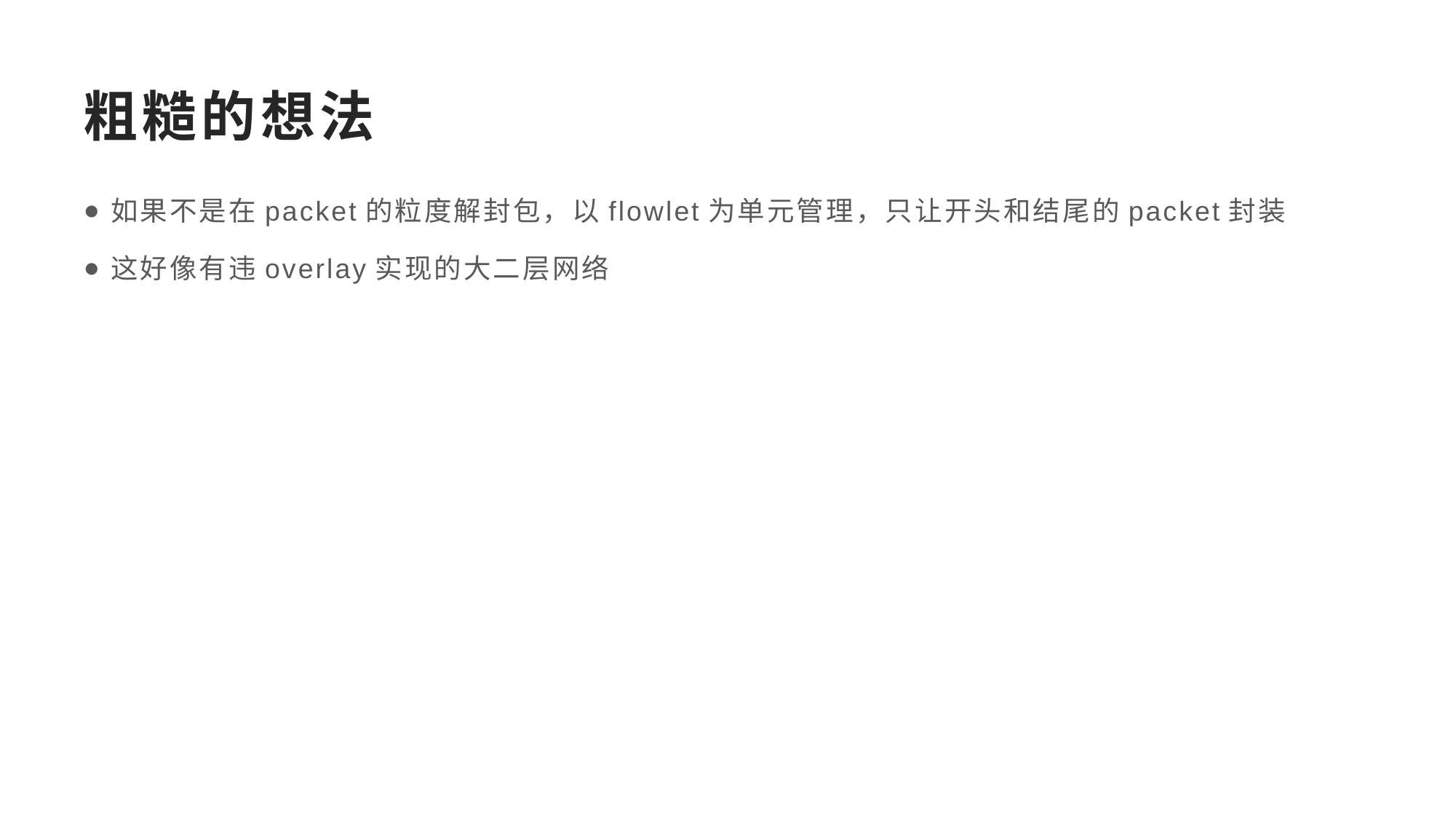

# 粗糙的想法
如果不是在packet的粒度解封包，以flowlet为单元管理，只让开头和结尾的packet封装
这好像有违overlay实现的大二层网络